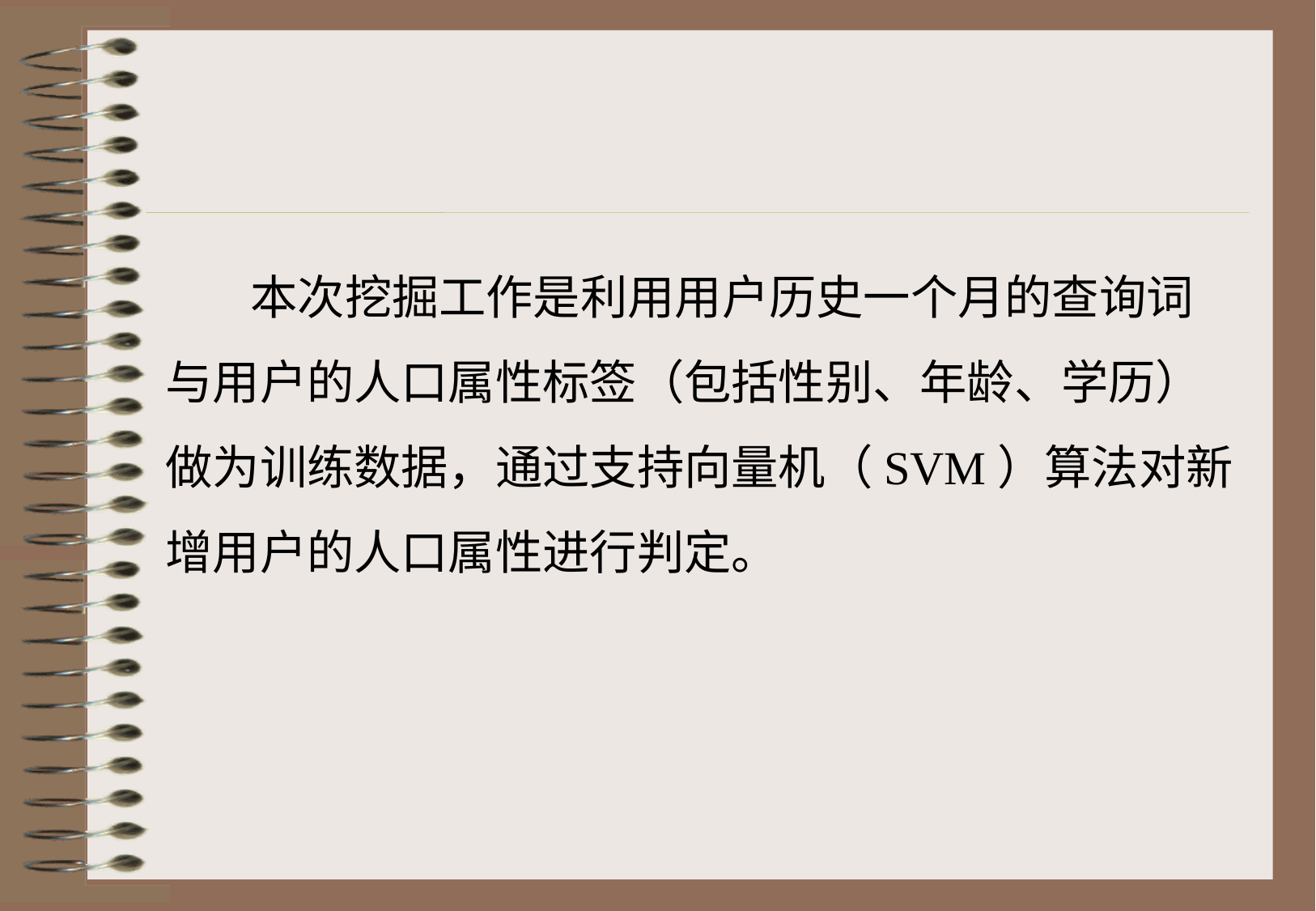

#
       本次挖掘工作是利用用户历史一个月的查询词与用户的人口属性标签（包括性别、年龄、学历）做为训练数据，通过支持向量机（SVM）算法对新增用户的人口属性进行判定。